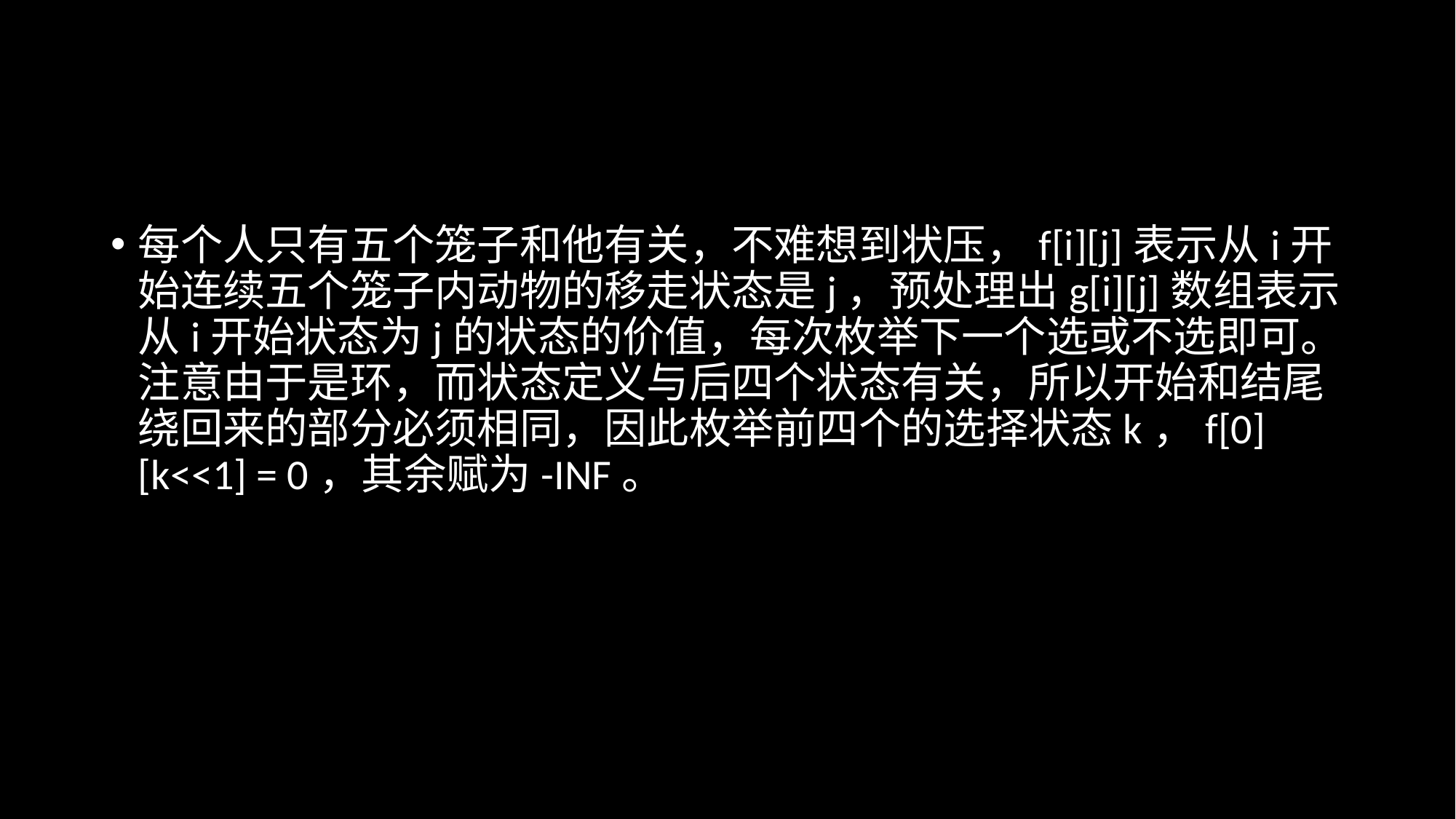

#
每个人只有五个笼子和他有关，不难想到状压，f[i][j]表示从i开始连续五个笼子内动物的移走状态是j，预处理出g[i][j]数组表示从i开始状态为j的状态的价值，每次枚举下一个选或不选即可。注意由于是环，而状态定义与后四个状态有关，所以开始和结尾绕回来的部分必须相同，因此枚举前四个的选择状态k，f[0][k<<1] = 0，其余赋为-INF。